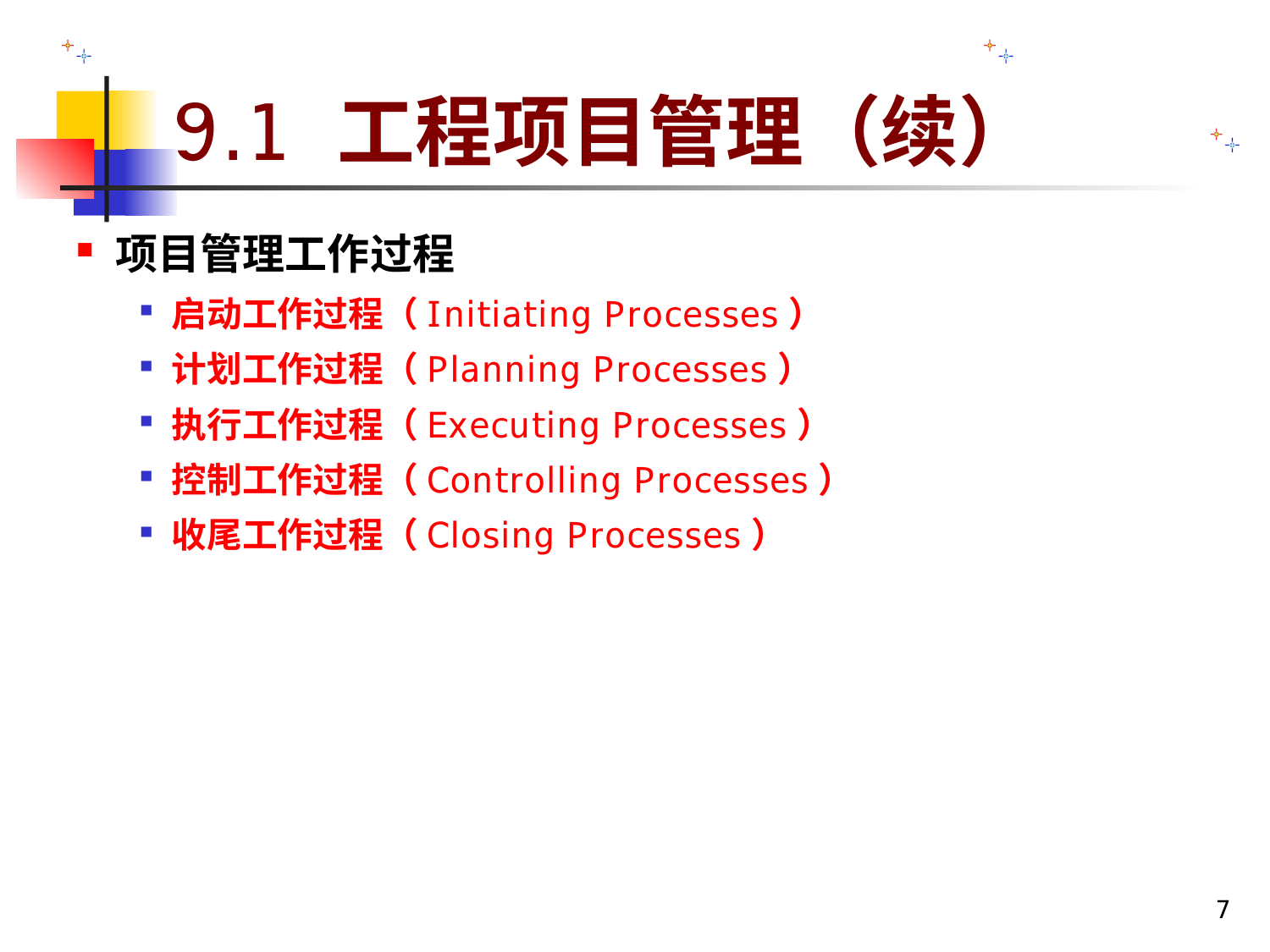

# 9.1 工程项目管理（续）
项目管理工作过程
启动工作过程（Initiating Processes）
计划工作过程（Planning Processes）
执行工作过程（Executing Processes）
控制工作过程（Controlling Processes）
收尾工作过程（Closing Processes）

7